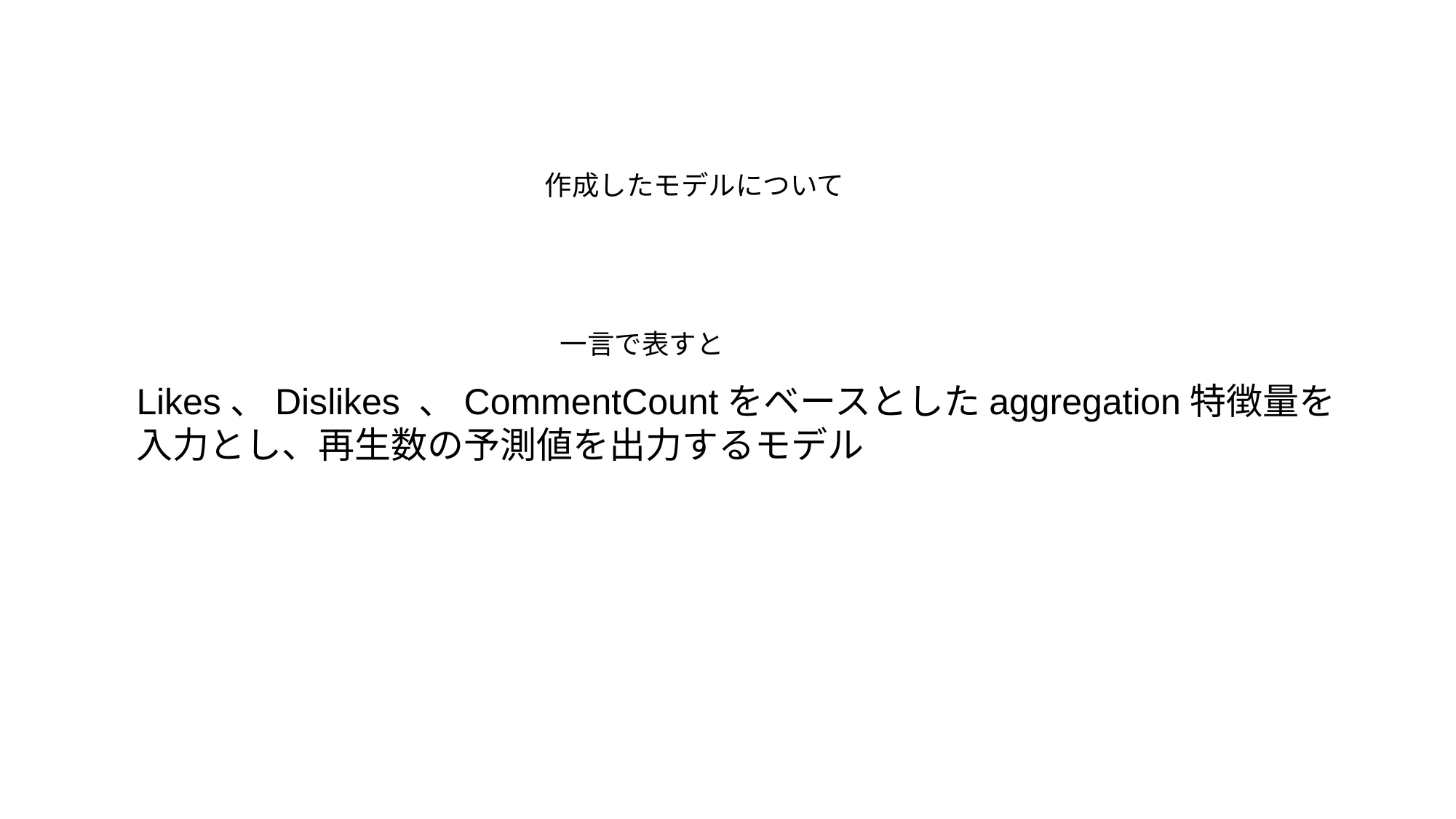

作成したモデルについて
一言で表すと
Likes、Dislikes 、CommentCountをベースとしたaggregation特徴量を
入力とし、再生数の予測値を出力するモデル